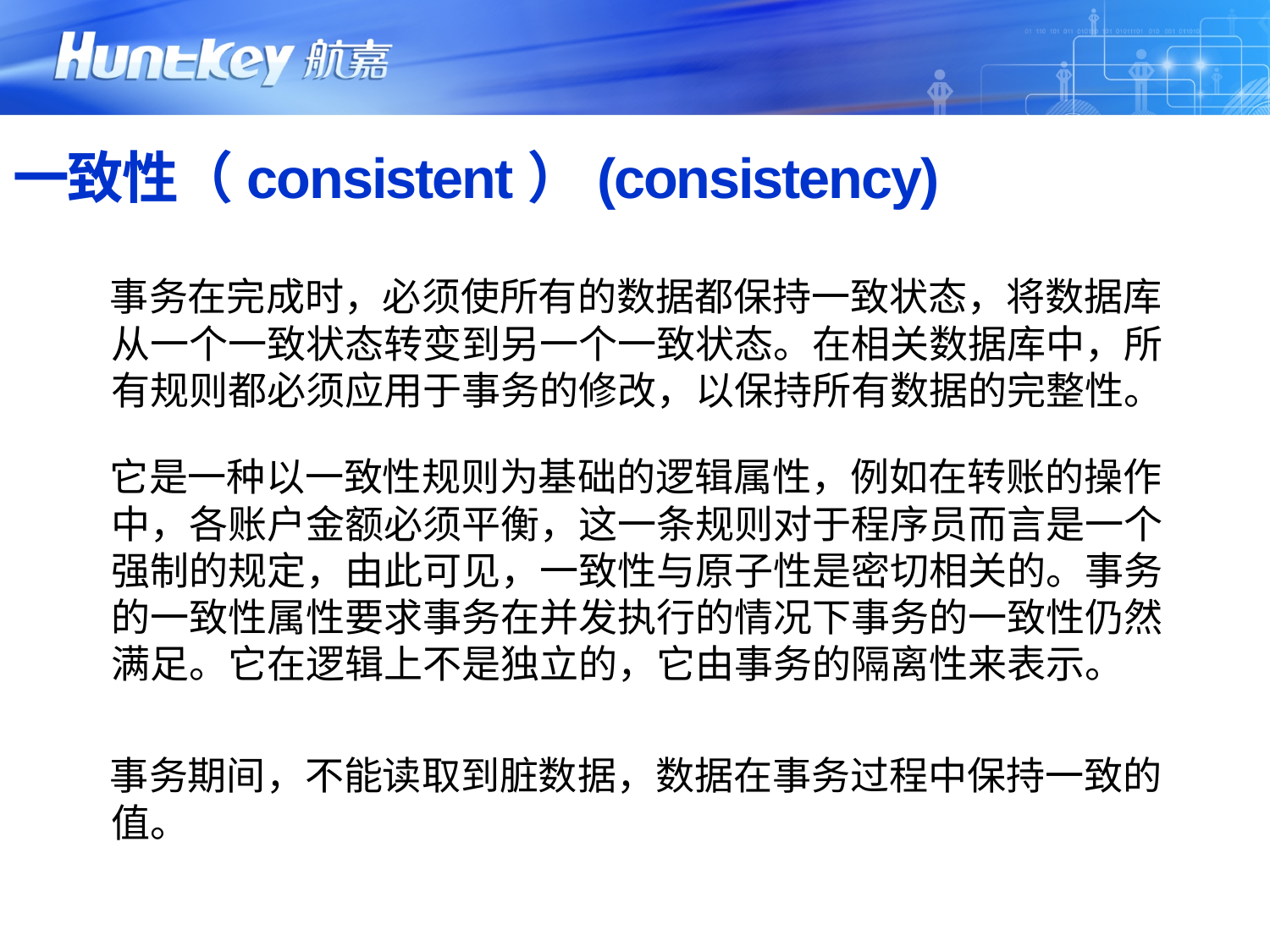

# 一致性（consistent）(consistency)
   事务在完成时，必须使所有的数据都保持一致状态，将数据库从一个一致状态转变到另一个一致状态。在相关数据库中，所有规则都必须应用于事务的修改，以保持所有数据的完整性。

   它是一种以一致性规则为基础的逻辑属性，例如在转账的操作中，各账户金额必须平衡，这一条规则对于程序员而言是一个强制的规定，由此可见，一致性与原子性是密切相关的。事务的一致性属性要求事务在并发执行的情况下事务的一致性仍然满足。它在逻辑上不是独立的，它由事务的隔离性来表示。

   事务期间，不能读取到脏数据，数据在事务过程中保持一致的值。